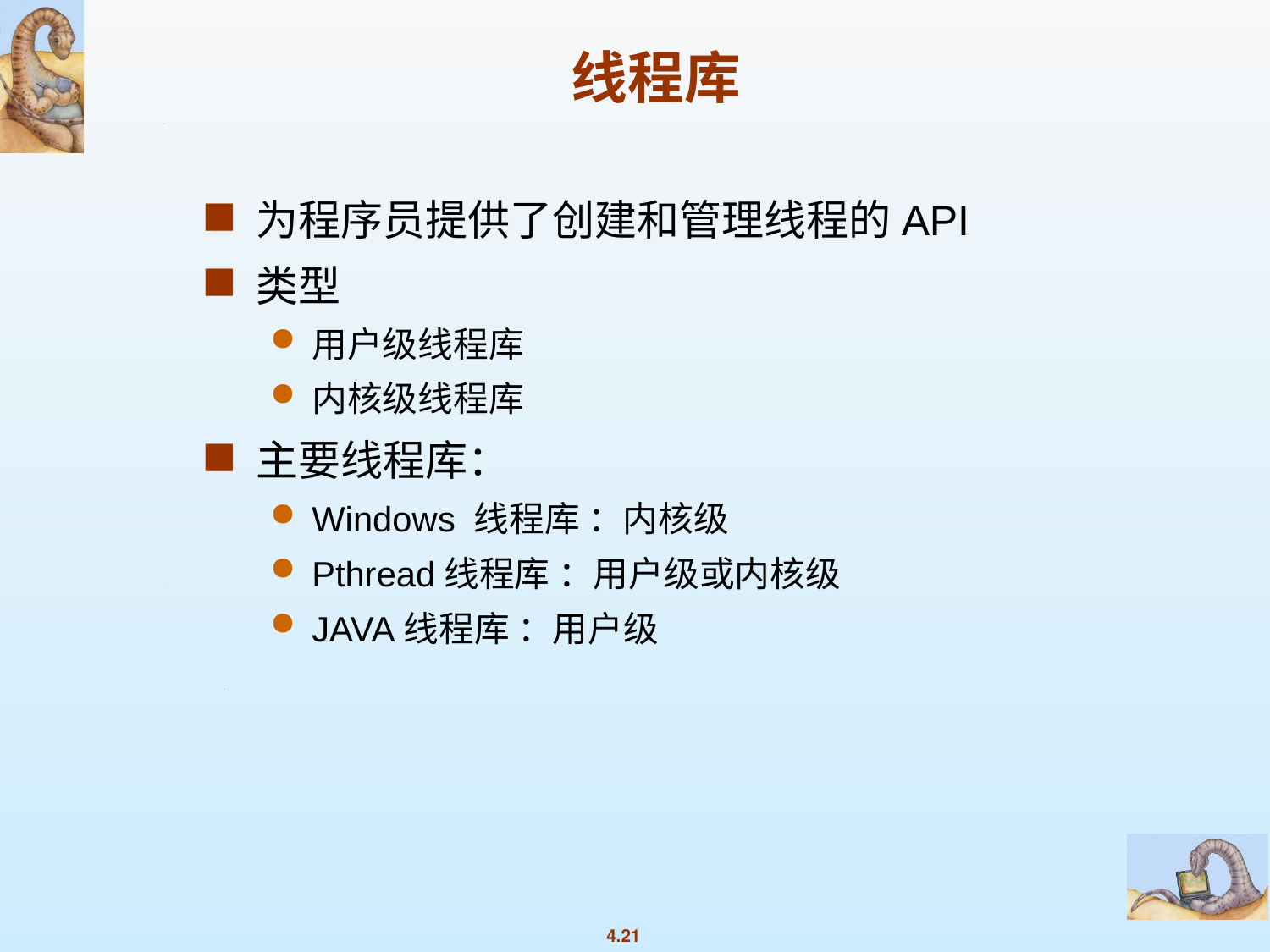

# 线程库
为程序员提供了创建和管理线程的API
类型
用户级线程库
内核级线程库
主要线程库：
Windows 线程库 ：内核级
Pthread线程库 ：用户级或内核级
JAVA线程库 ：用户级